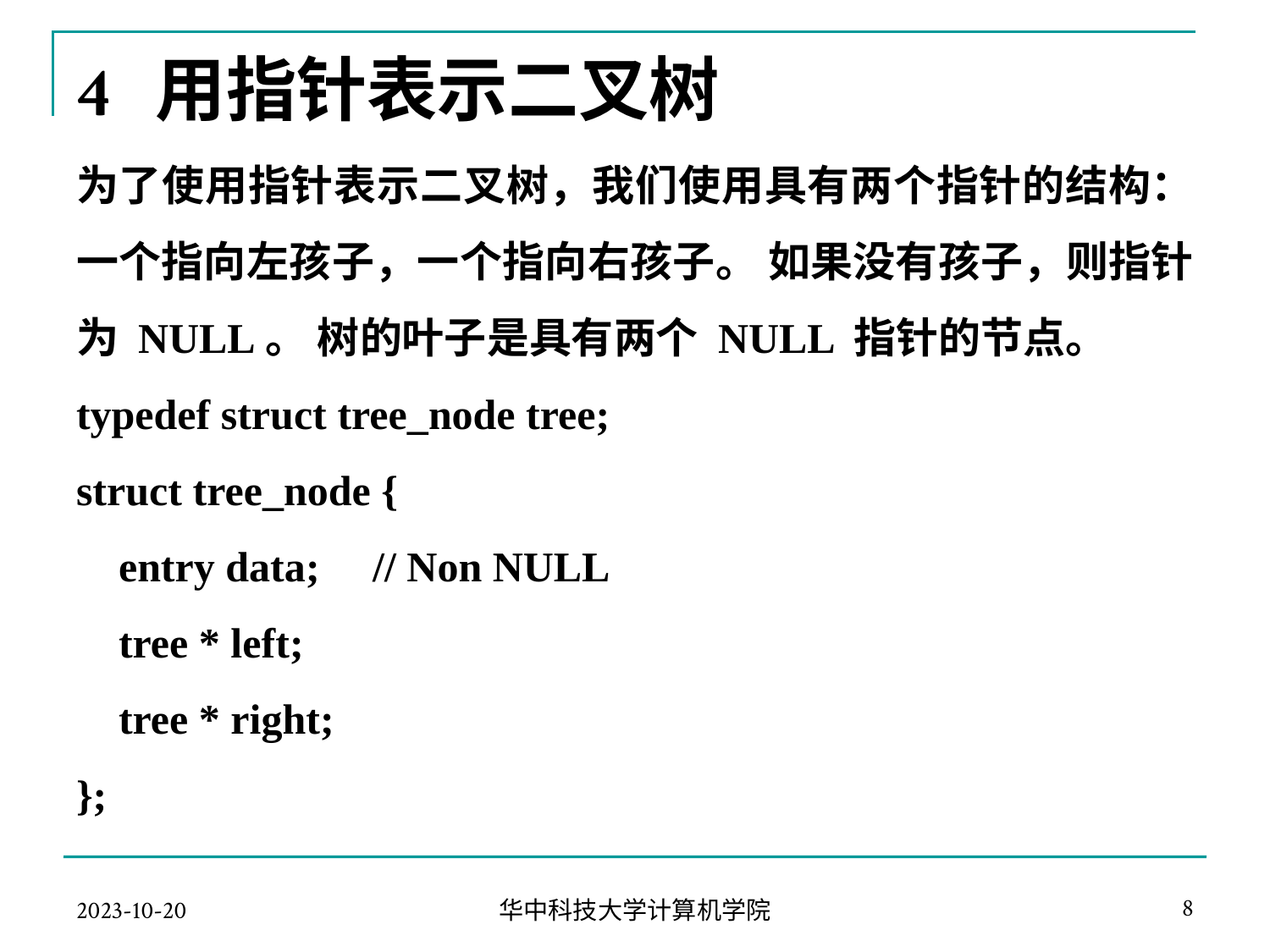

# 4  用指针表示二叉树
为了使用指针表示二叉树，我们使用具有两个指针的结构：一个指向左孩子，一个指向右孩子。 如果没有孩子，则指针为 NULL。 树的叶子是具有两个 NULL 指针的节点。
typedef struct tree_node tree;
struct tree_node {
    entry data;     // Non NULL
    tree * left;
    tree * right;
};
2023-10-20
8
华中科技大学计算机学院